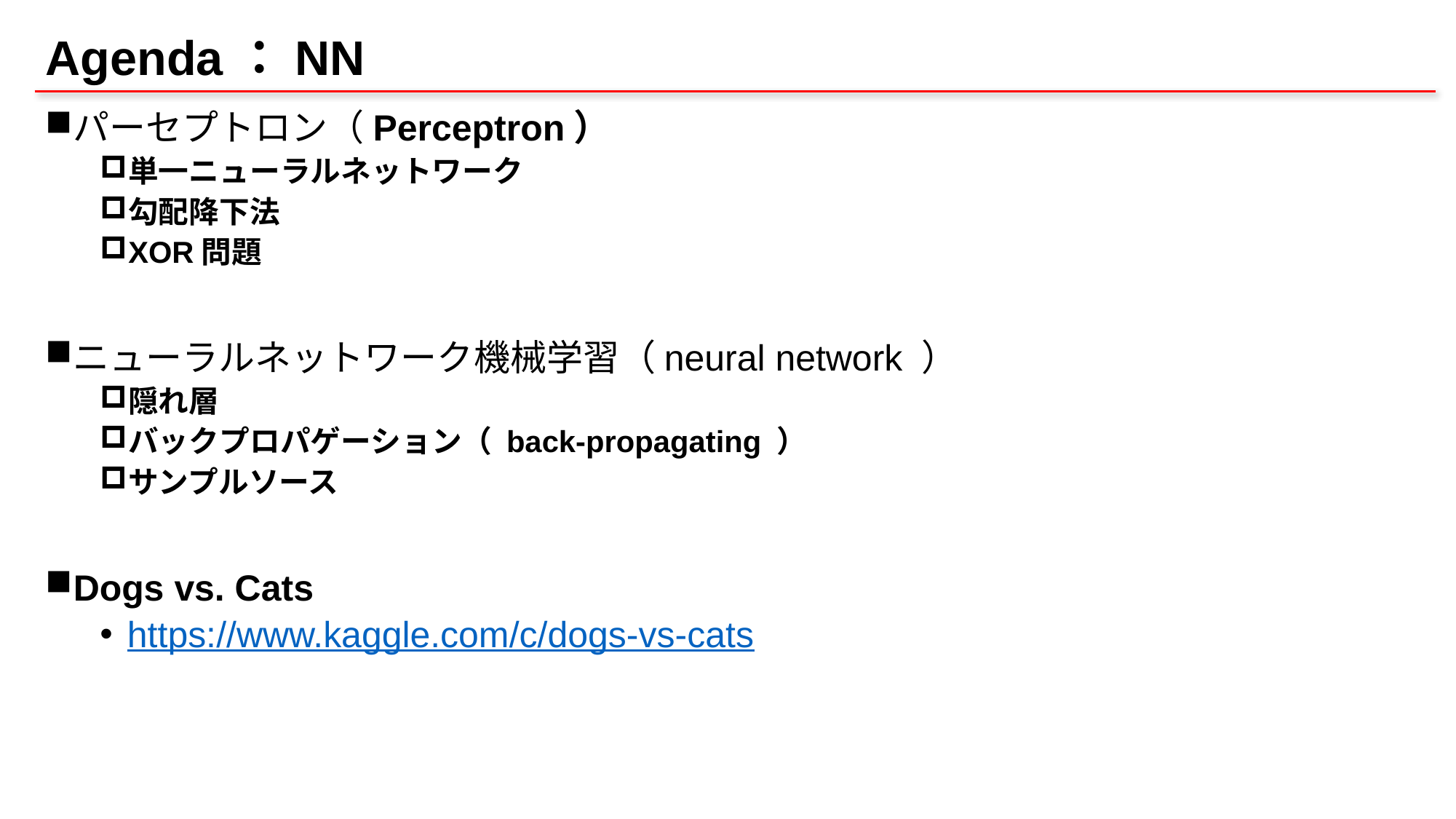

# Agenda：NN
パーセプトロン（Perceptron）
単一ニューラルネットワーク
勾配降下法
XOR問題

ニューラルネットワーク機械学習（neural network ）
隠れ層
バックプロパゲーション（ back-propagating ）
サンプルソース

Dogs vs. Cats
https://www.kaggle.com/c/dogs-vs-cats